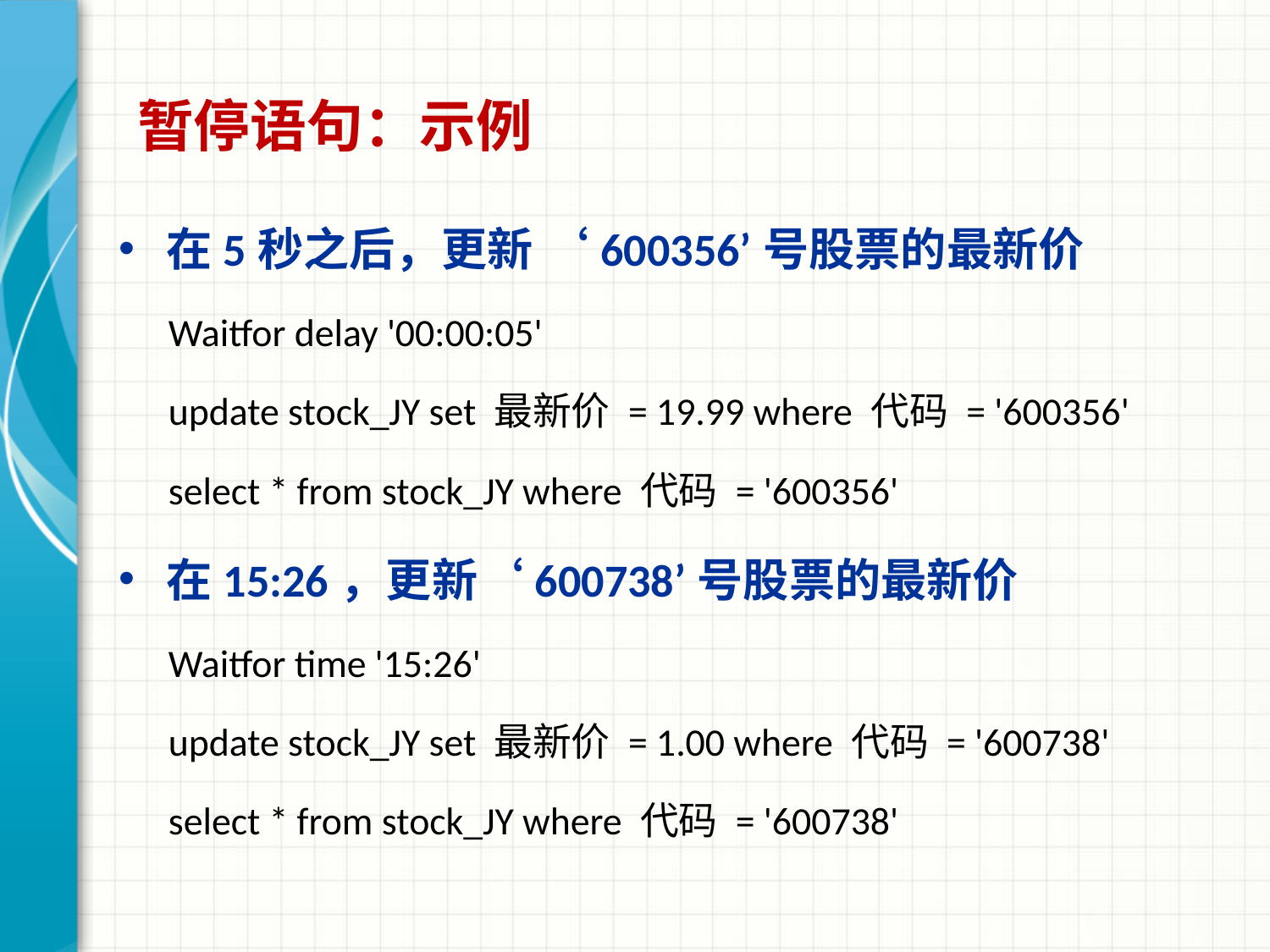

暂停语句：示例
在5秒之后，更新 ‘600356’号股票的最新价
Waitfor delay '00:00:05'
update stock_JY set 最新价 = 19.99 where 代码 = '600356'
select * from stock_JY where 代码 = '600356'
在15:26，更新‘600738’号股票的最新价
Waitfor time '15:26'
update stock_JY set 最新价 = 1.00 where 代码 = '600738'
select * from stock_JY where 代码 = '600738'